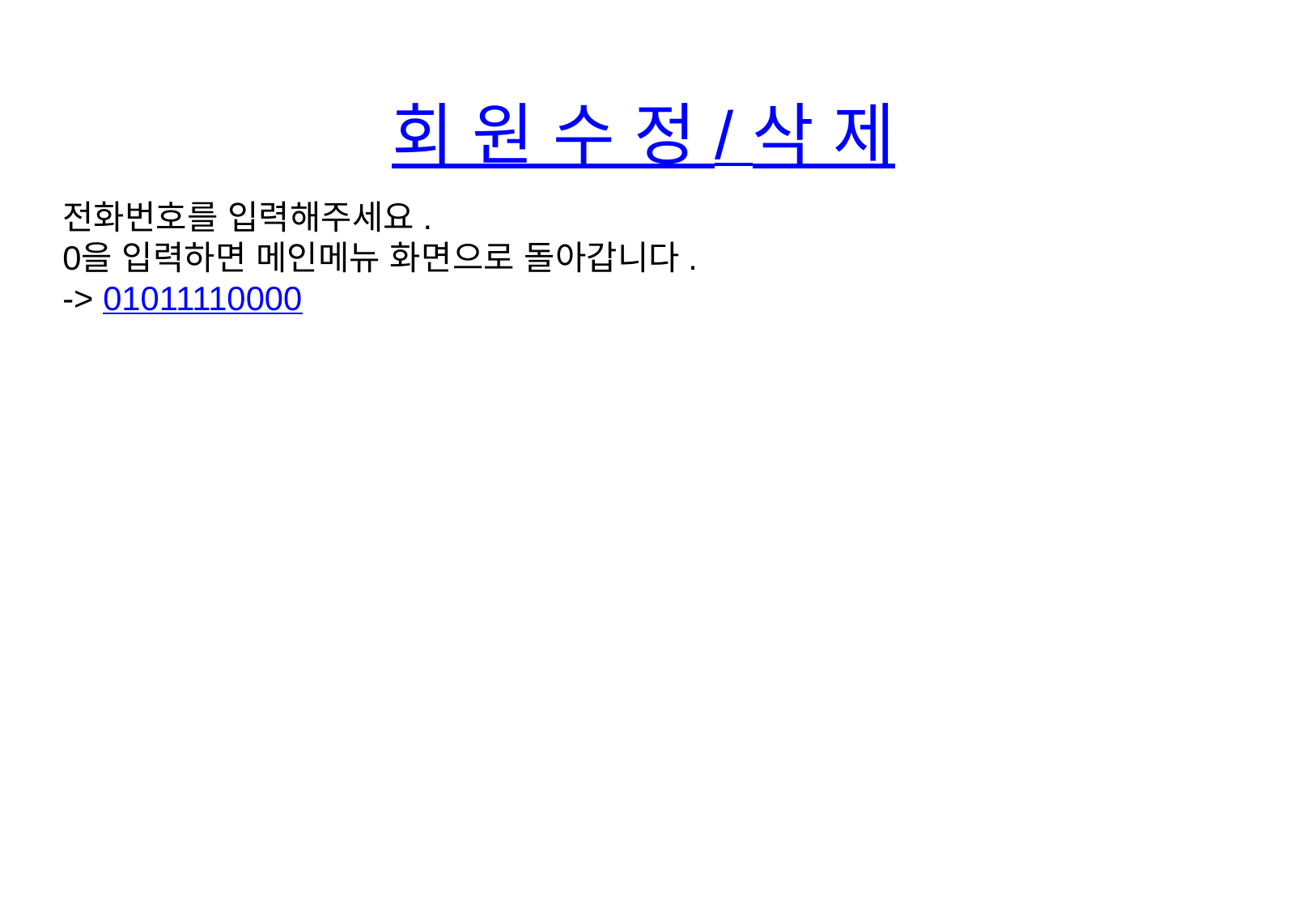

회 원 수 정 / 삭 제
전화번호를 입력해주세요.
0을 입력하면 메인메뉴 화면으로 돌아갑니다.
-> 01011110000